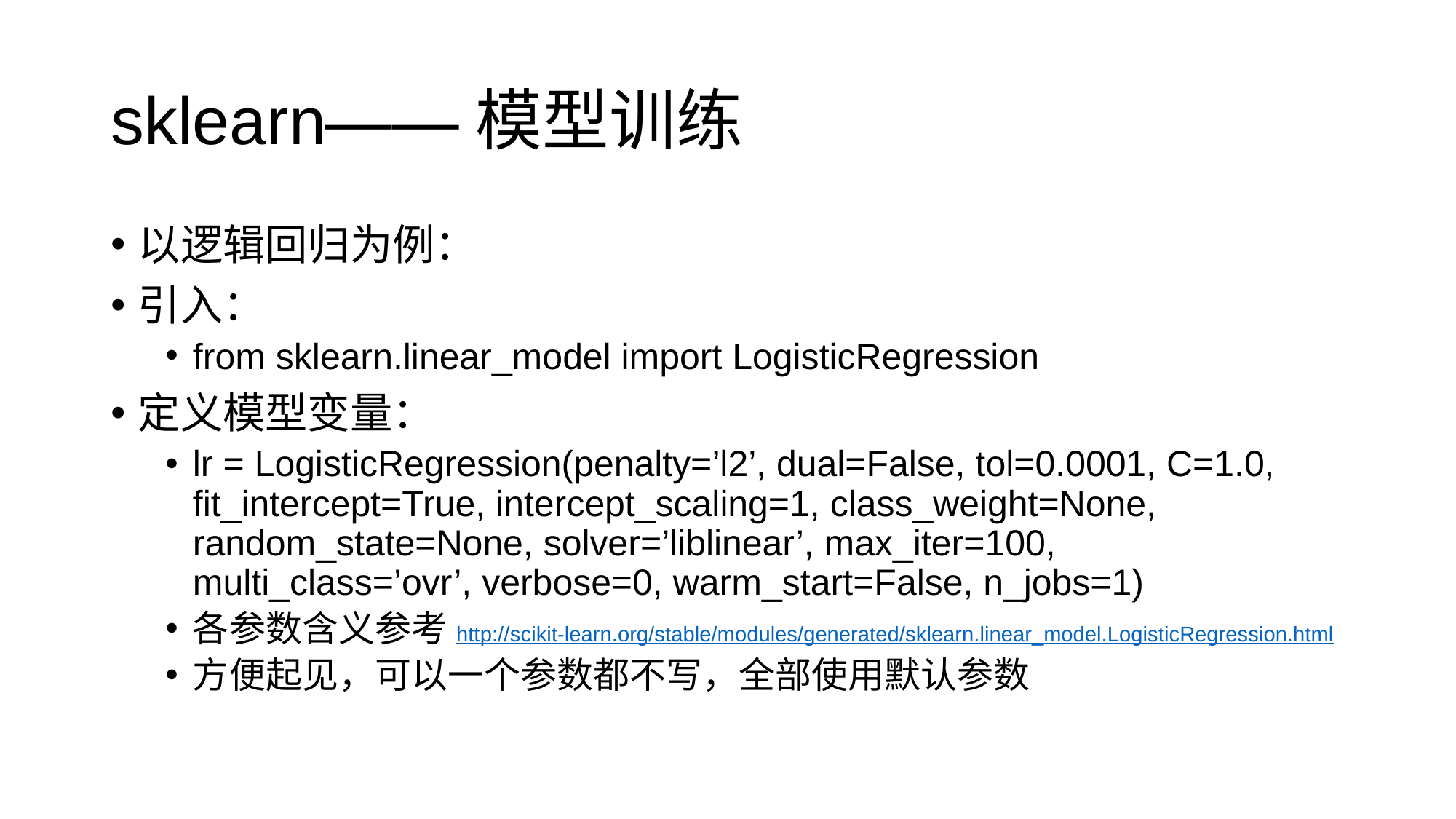

# sklearn——模型训练
以逻辑回归为例：
引入：
from sklearn.linear_model import LogisticRegression
定义模型变量：
lr = LogisticRegression(penalty=’l2’, dual=False, tol=0.0001, C=1.0, fit_intercept=True, intercept_scaling=1, class_weight=None, random_state=None, solver=’liblinear’, max_iter=100, multi_class=’ovr’, verbose=0, warm_start=False, n_jobs=1)
各参数含义参考http://scikit-learn.org/stable/modules/generated/sklearn.linear_model.LogisticRegression.html
方便起见，可以一个参数都不写，全部使用默认参数